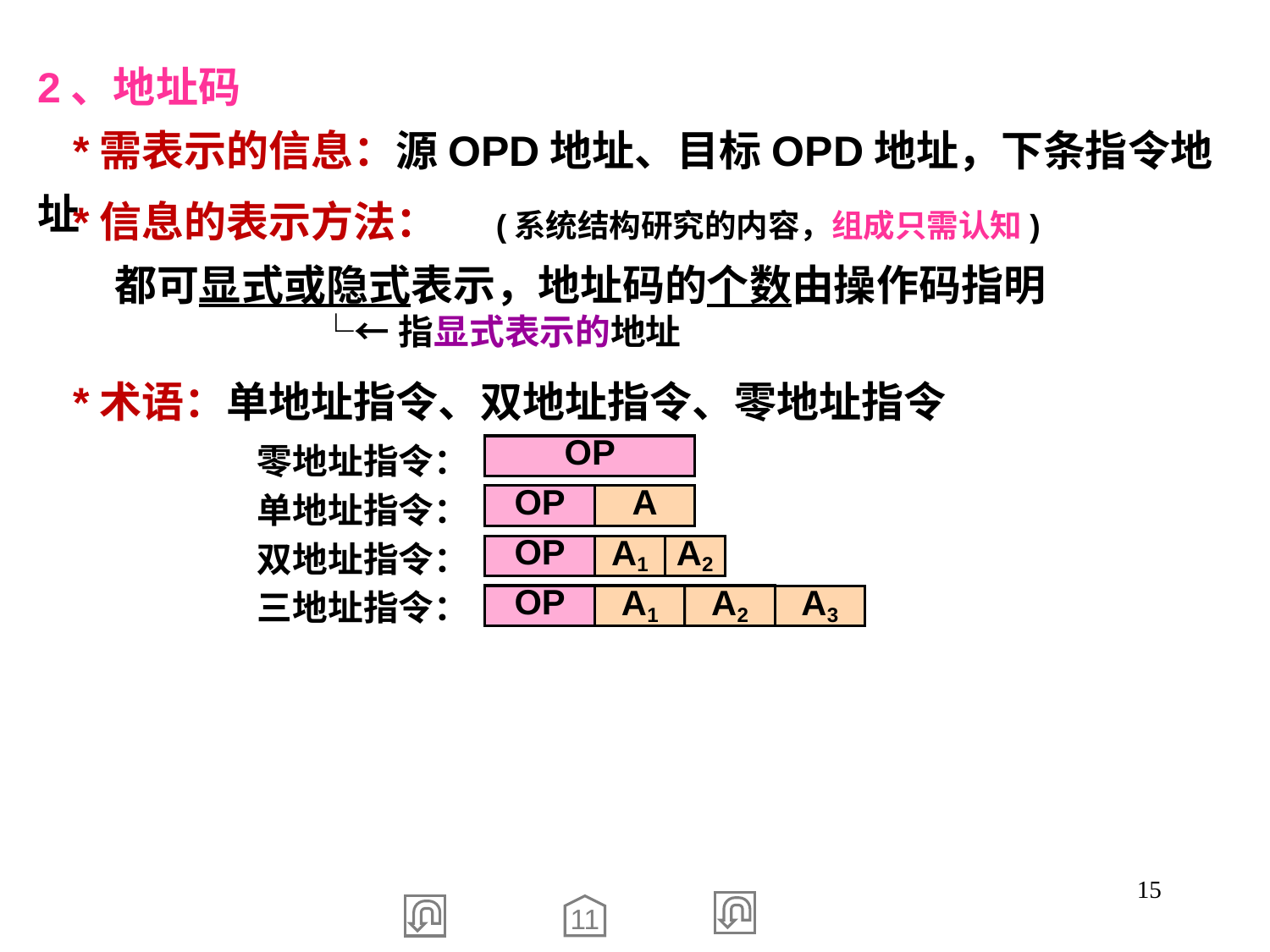

2、地址码
   *需表示的信息：源OPD地址、目标OPD地址，下条指令地址
   *信息的表示方法：     (系统结构研究的内容，组成只需认知)
       都可显式或隐式表示，地址码的个数由操作码指明
                                    └←指显式表示的地址
   *术语：单地址指令、双地址指令、零地址指令
零地址指令：
单地址指令：
双地址指令：
三地址指令：
OP
OP
A
OP
A1
A2
OP
A1
A2
A3
15

11